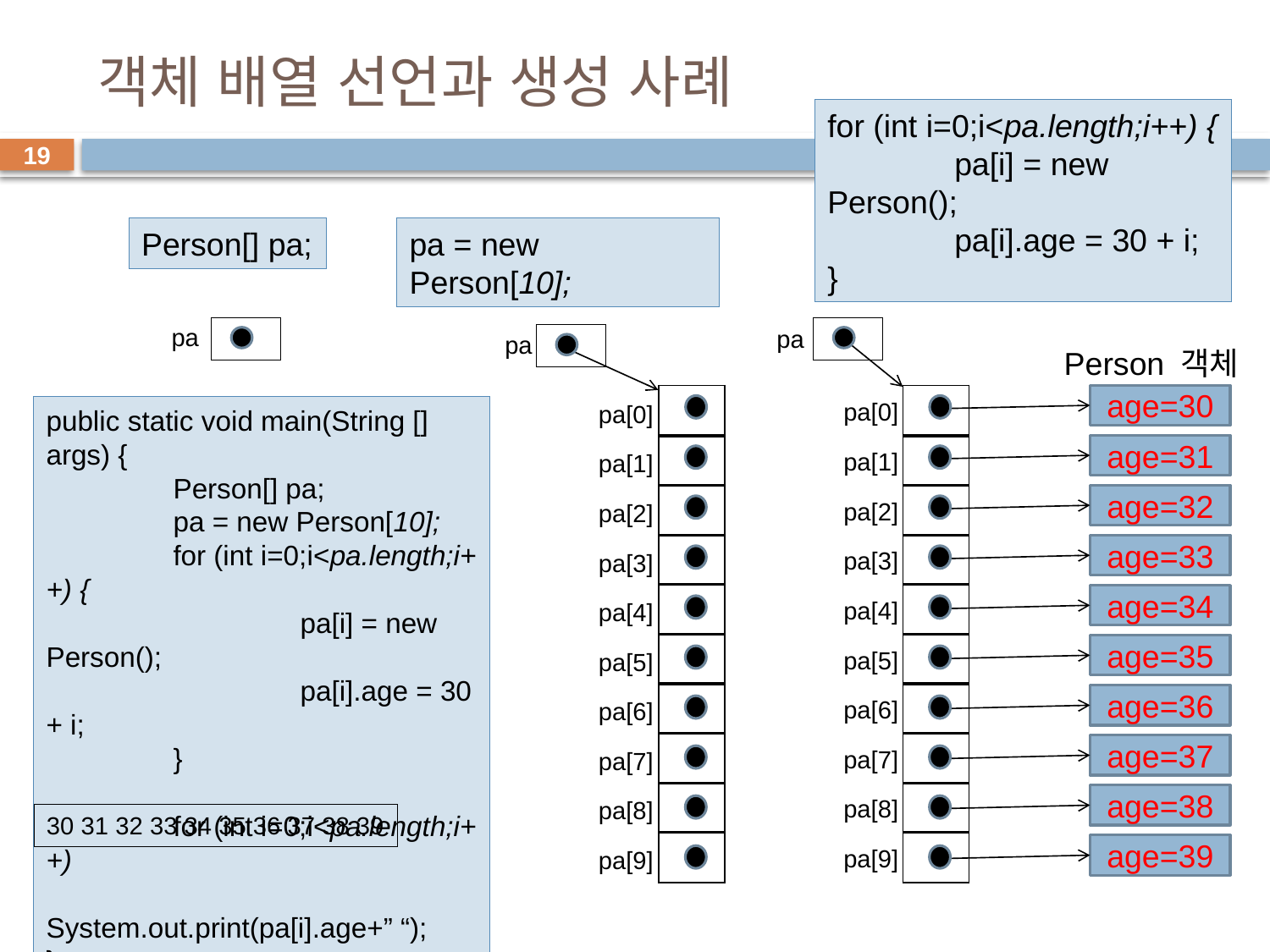

# 객체 배열 선언과 생성 사례
for (int i=0;i<pa.length;i++) {
	pa[i] = new Person();
	pa[i].age = 30 + i;
}
19
Person[] pa;
pa = new Person[10];
pa
pa

pa

Person 객체
age=30
|  |
| --- |
|  |
| --- |
pa[0]
pa[0]

public static void main(String [] args) {
	Person[] pa;
	pa = new Person[10];
	for (int i=0;i<pa.length;i++) {
		pa[i] = new Person();
		pa[i].age = 30 + i;
	}

	for (int i=0;i<pa.length;i++)
		System.out.print(pa[i].age+” “);
}
|  |
| --- |
|  |
| --- |
age=31
pa[1]
pa[1]

|  |
| --- |
|  |
| --- |
age=32
pa[2]
pa[2]

|  |
| --- |
|  |
| --- |
age=33
pa[3]
pa[3]

|  |
| --- |
|  |
| --- |
age=34
pa[4]
pa[4]

|  |
| --- |
|  |
| --- |
age=35
pa[5]
pa[5]

|  |
| --- |
|  |
| --- |
age=36
pa[6]
pa[6]

|  |
| --- |
|  |
| --- |
age=37
pa[7]
pa[7]

|  |
| --- |
|  |
| --- |
age=38
pa[8]
pa[8]

30 31 32 33 34 35 36 37 38 39
|  |
| --- |
|  |
| --- |
age=39
pa[9]
pa[9]